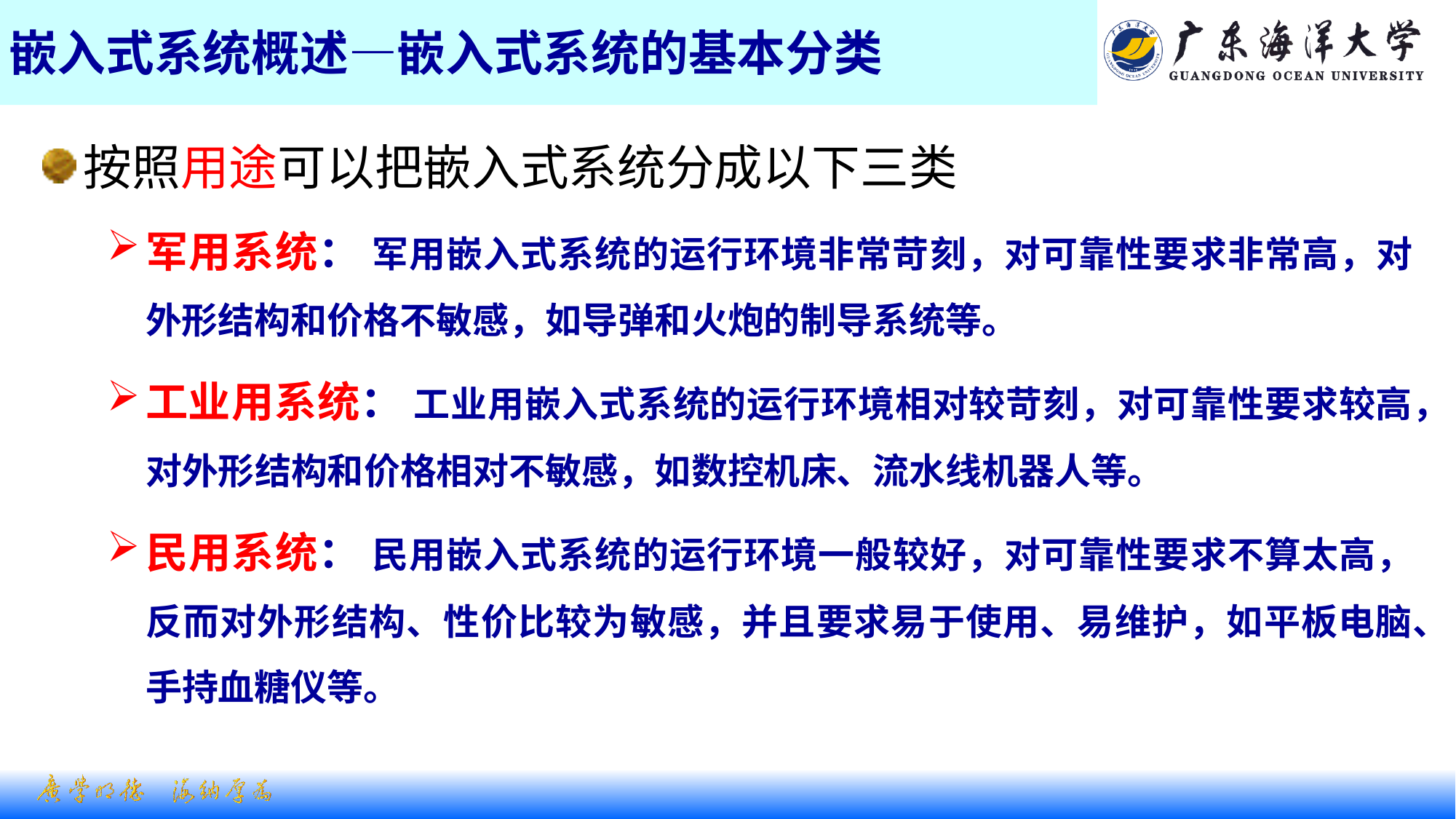

# 嵌入式系统概述—嵌入式系统的基本分类
按照用途可以把嵌入式系统分成以下三类
军用系统： 军用嵌入式系统的运行环境非常苛刻，对可靠性要求非常高，对外形结构和价格不敏感，如导弹和火炮的制导系统等。
工业用系统： 工业用嵌入式系统的运行环境相对较苛刻，对可靠性要求较高，对外形结构和价格相对不敏感，如数控机床、流水线机器人等。
民用系统： 民用嵌入式系统的运行环境一般较好，对可靠性要求不算太高，反而对外形结构、性价比较为敏感，并且要求易于使用、易维护，如平板电脑、手持血糖仪等。
39